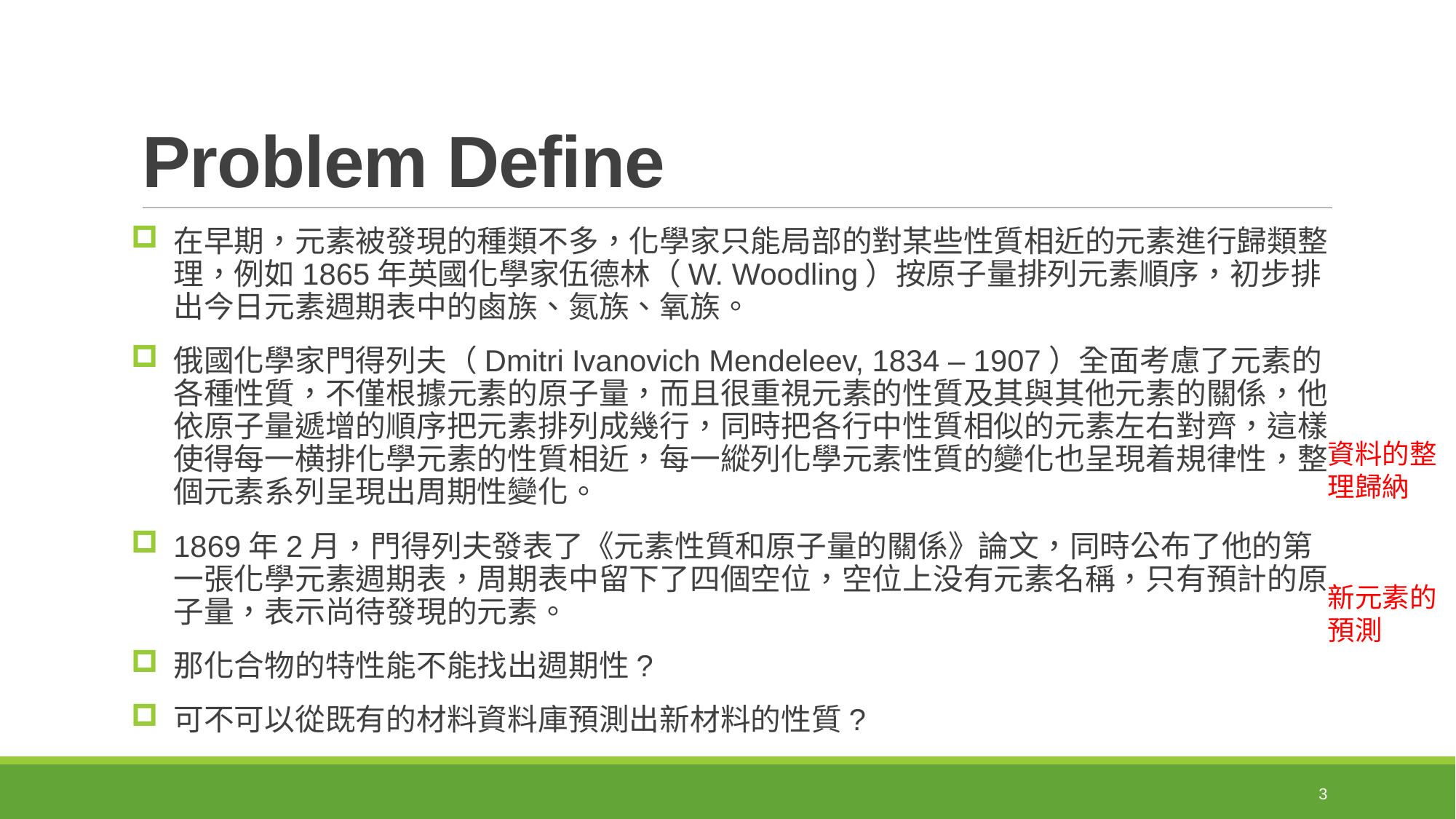

# Problem Define
在早期，元素被發現的種類不多，化學家只能局部的對某些性質相近的元素進行歸類整理，例如1865年英國化學家伍德林（W. Woodling）按原子量排列元素順序，初步排出今日元素週期表中的鹵族、氮族、氧族。
俄國化學家門得列夫（Dmitri Ivanovich Mendeleev, 1834 – 1907）全面考慮了元素的各種性質，不僅根據元素的原子量，而且很重視元素的性質及其與其他元素的關係，他依原子量遞增的順序把元素排列成幾行，同時把各行中性質相似的元素左右對齊，這樣使得每一横排化學元素的性質相近，每一縱列化學元素性質的變化也呈現着規律性，整個元素系列呈現出周期性變化。
1869年2月，門得列夫發表了《元素性質和原子量的關係》論文，同時公布了他的第一張化學元素週期表，周期表中留下了四個空位，空位上没有元素名稱，只有預計的原子量，表示尚待發現的元素。
那化合物的特性能不能找出週期性?
可不可以從既有的材料資料庫預測出新材料的性質?
資料的整理歸納
新元素的預測
3